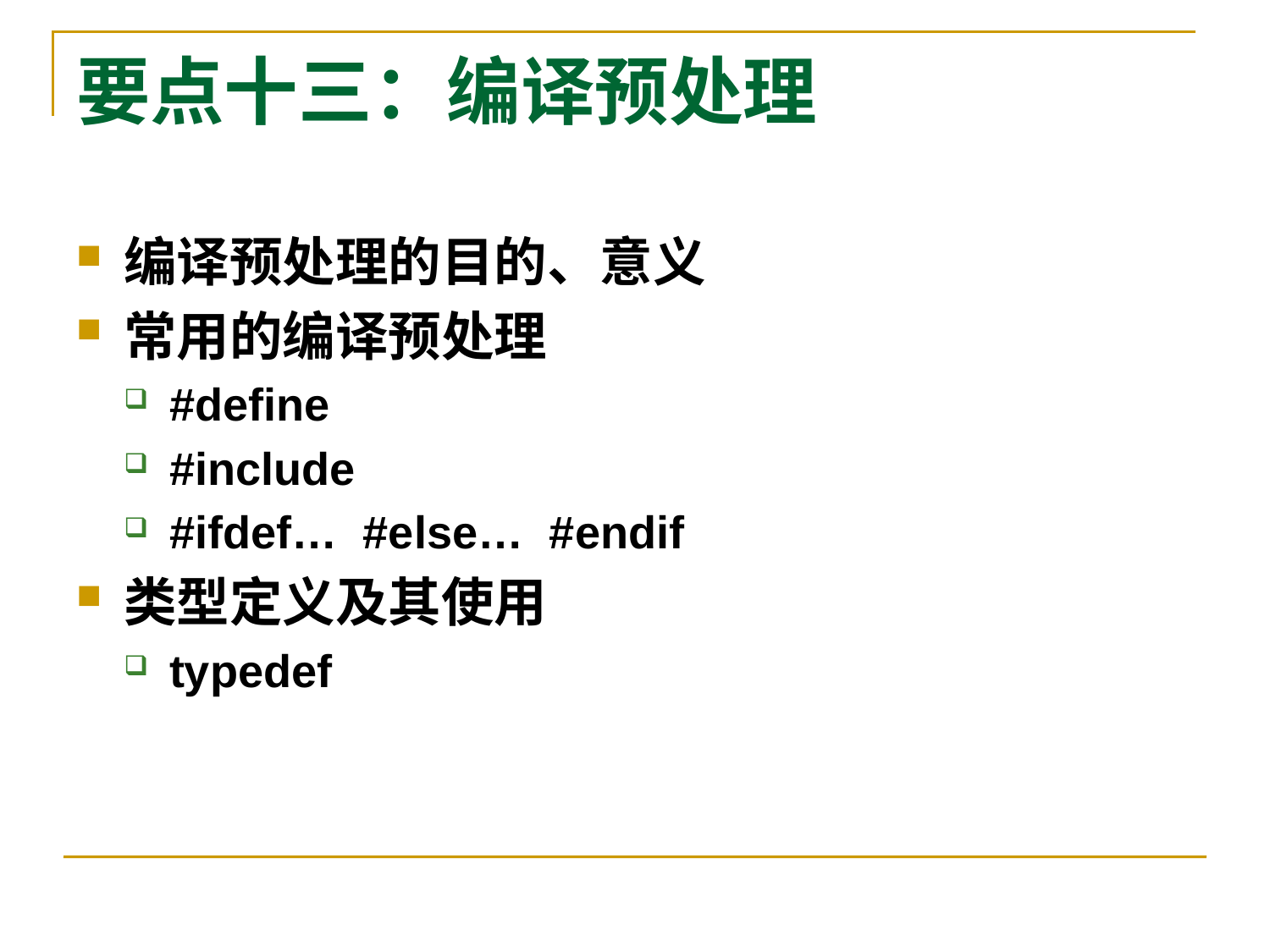

# 要点十三：编译预处理
编译预处理的目的、意义
常用的编译预处理
#define
#include
#ifdef…  #else…  #endif
类型定义及其使用
typedef